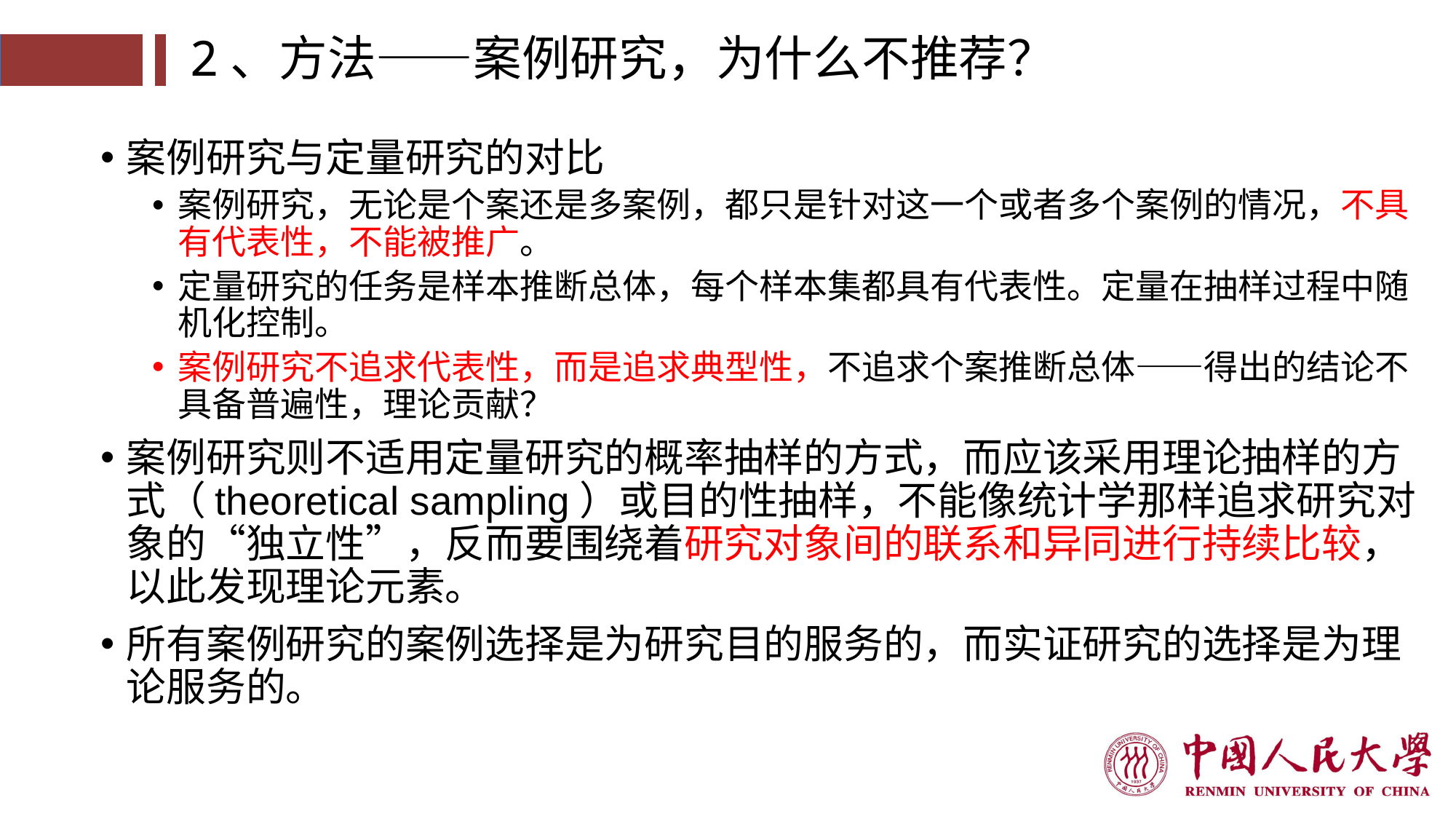

# 2、方法——案例研究，为什么不推荐？
案例研究与定量研究的对比
案例研究，无论是个案还是多案例，都只是针对这一个或者多个案例的情况，不具有代表性，不能被推广。
定量研究的任务是样本推断总体，每个样本集都具有代表性。定量在抽样过程中随机化控制。
案例研究不追求代表性，而是追求典型性，不追求个案推断总体——得出的结论不具备普遍性，理论贡献？
案例研究则不适用定量研究的概率抽样的方式，而应该采用理论抽样的方式（theoretical sampling）或目的性抽样，不能像统计学那样追求研究对象的“独立性”，反而要围绕着研究对象间的联系和异同进行持续比较，以此发现理论元素。
所有案例研究的案例选择是为研究目的服务的，而实证研究的选择是为理论服务的。